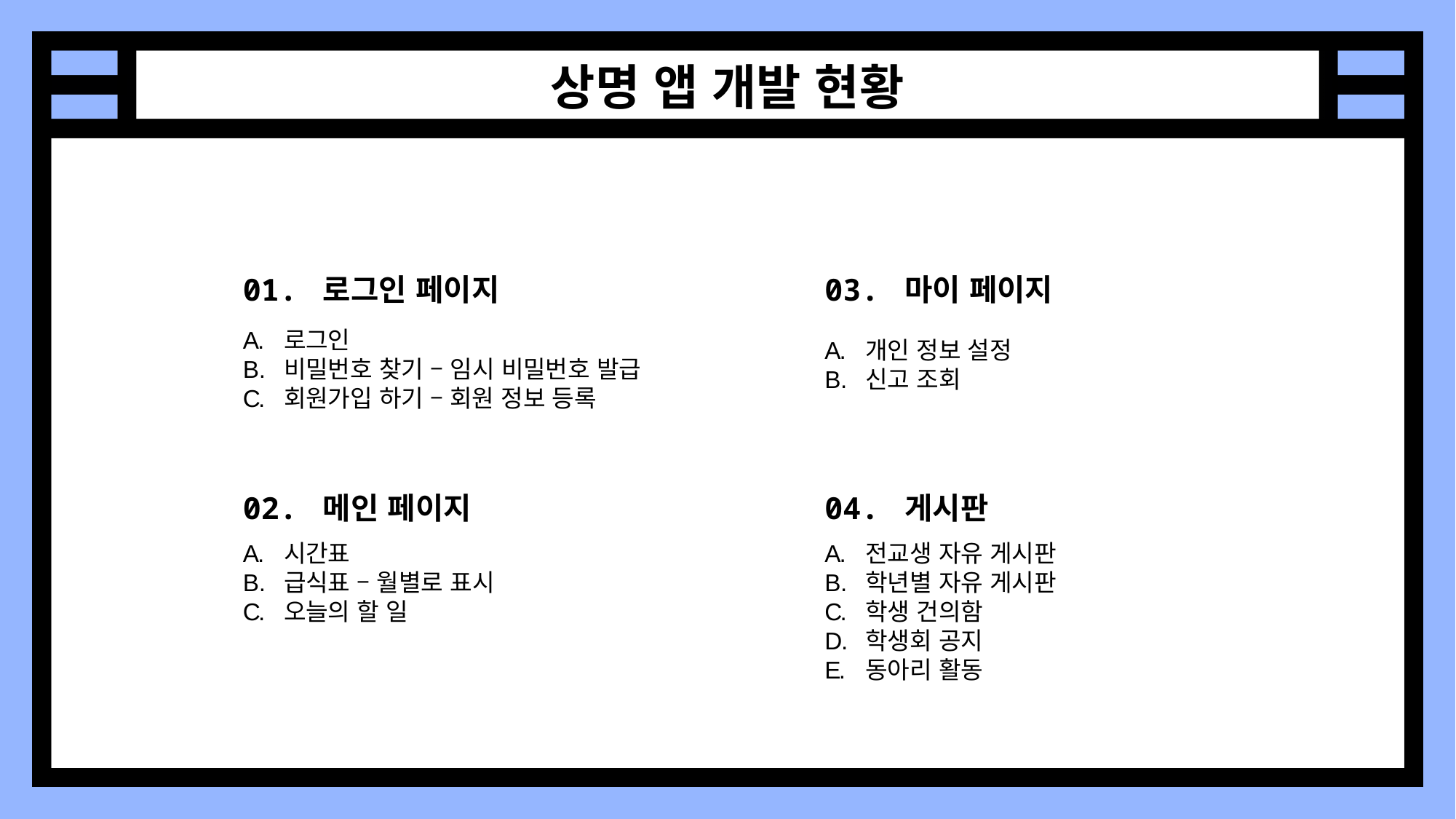

상명 앱 개발 현황
01. 로그인 페이지
03. 마이 페이지
로그인
비밀번호 찾기 – 임시 비밀번호 발급
회원가입 하기 – 회원 정보 등록
개인 정보 설정
신고 조회

02. 메인 페이지
04. 게시판
시간표
급식표 – 월별로 표시
오늘의 할 일

전교생 자유 게시판
학년별 자유 게시판
학생 건의함
학생회 공지
동아리 활동